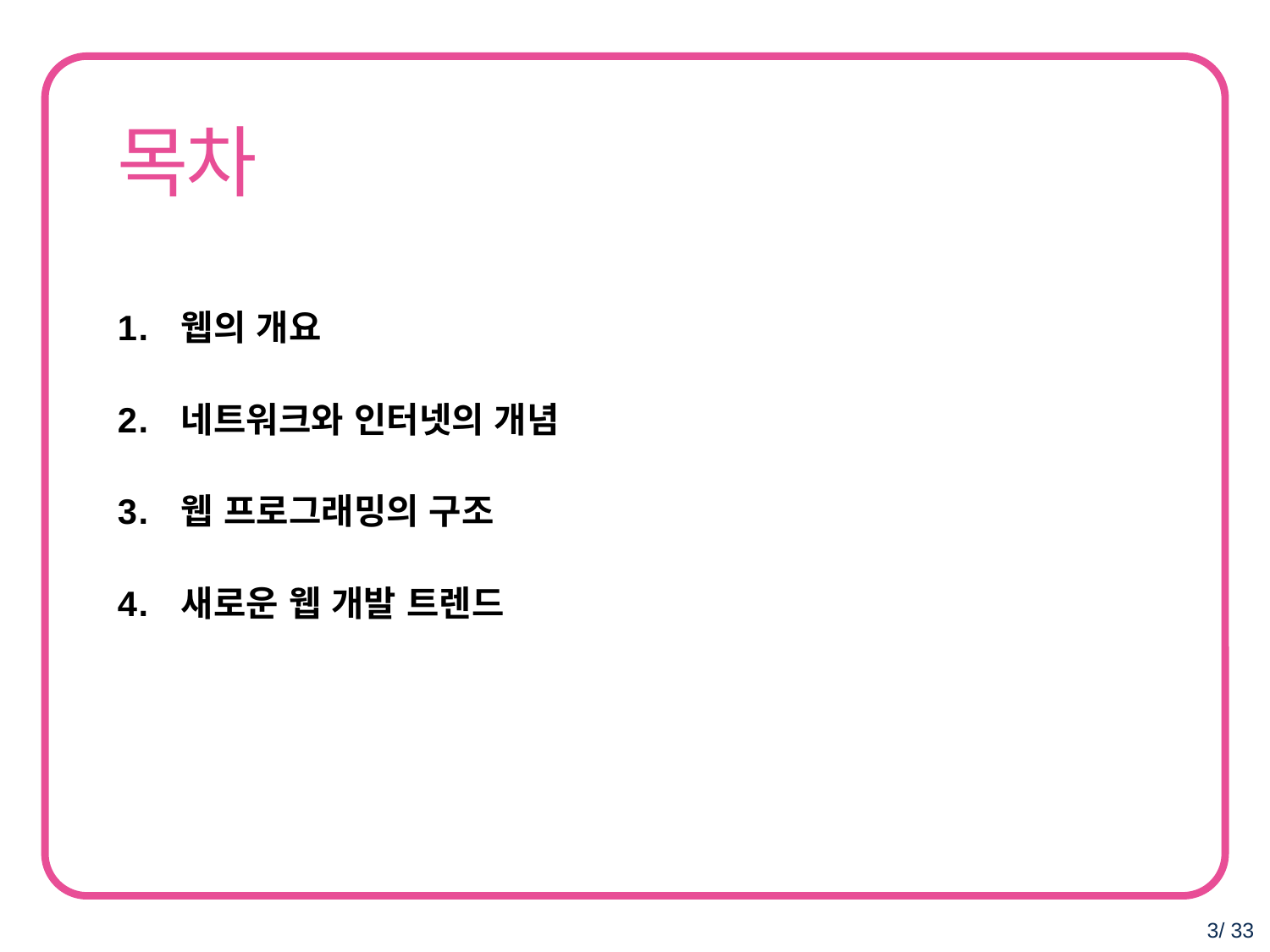

웹의 개요
네트워크와 인터넷의 개념
웹 프로그래밍의 구조
새로운 웹 개발 트렌드